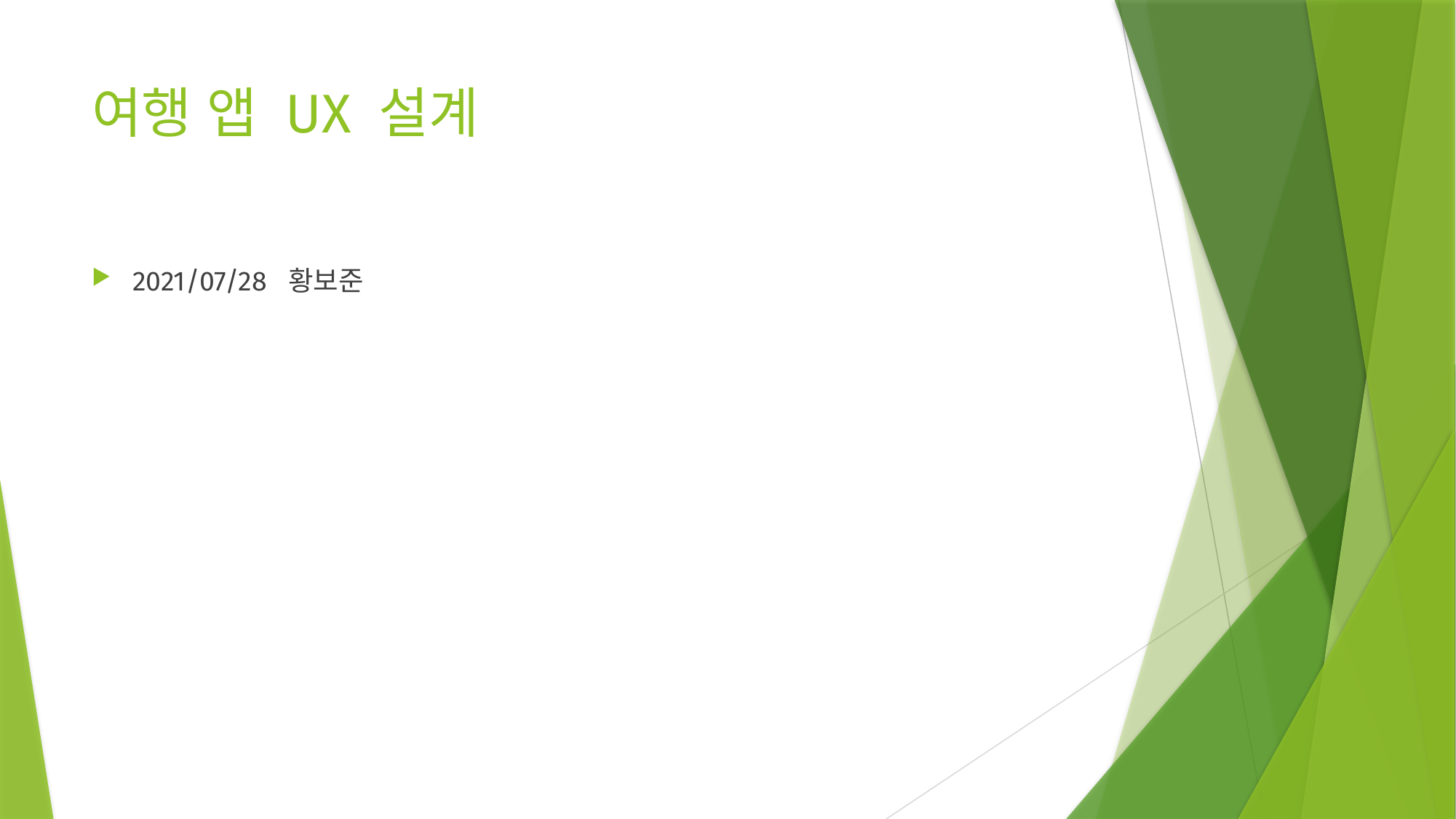

# 여행 앱 UX 설계
2021/07/28  황보준